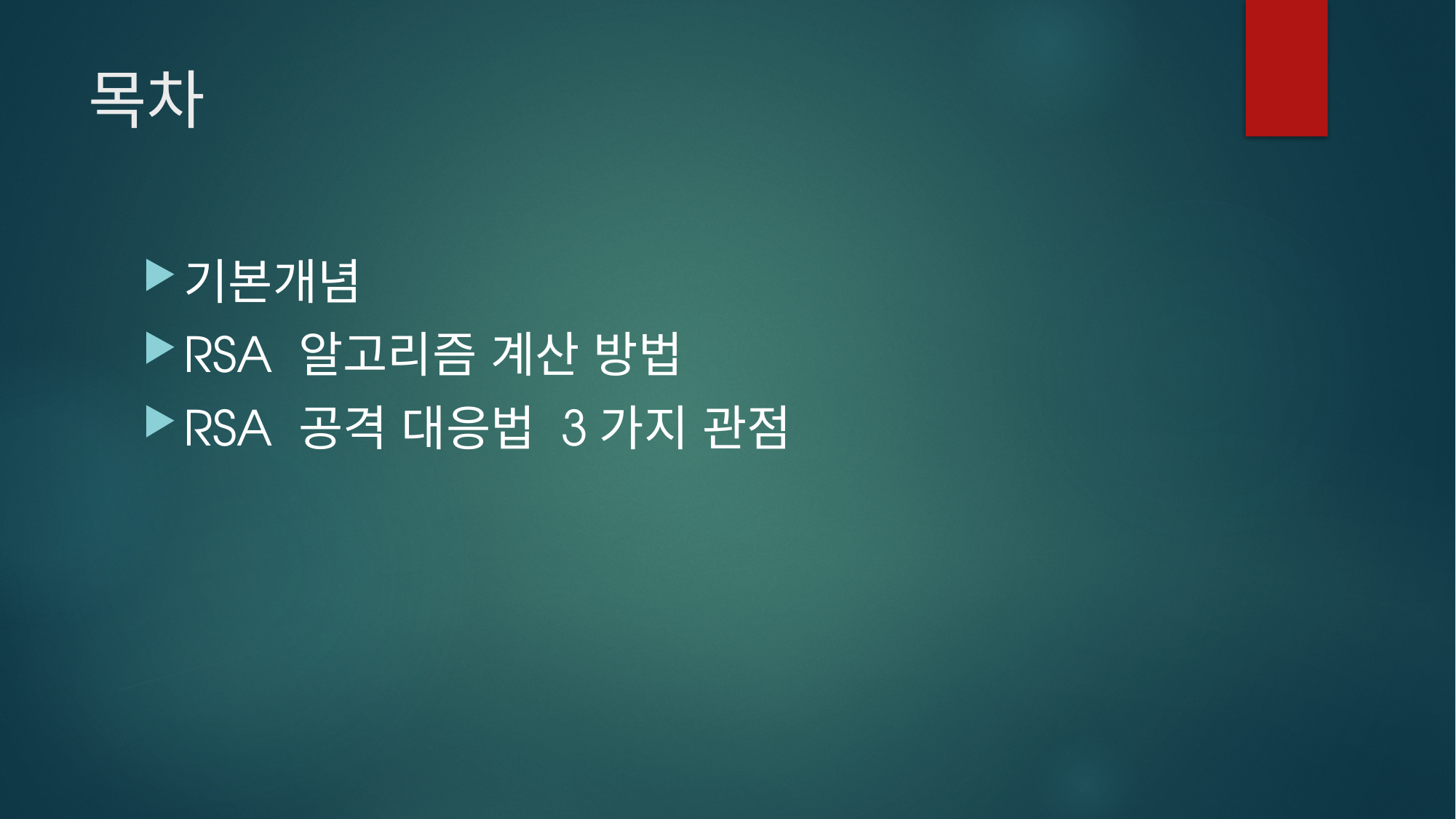

# 목차
기본개념
RSA 알고리즘 계산 방법
RSA 공격 대응법 3가지 관점